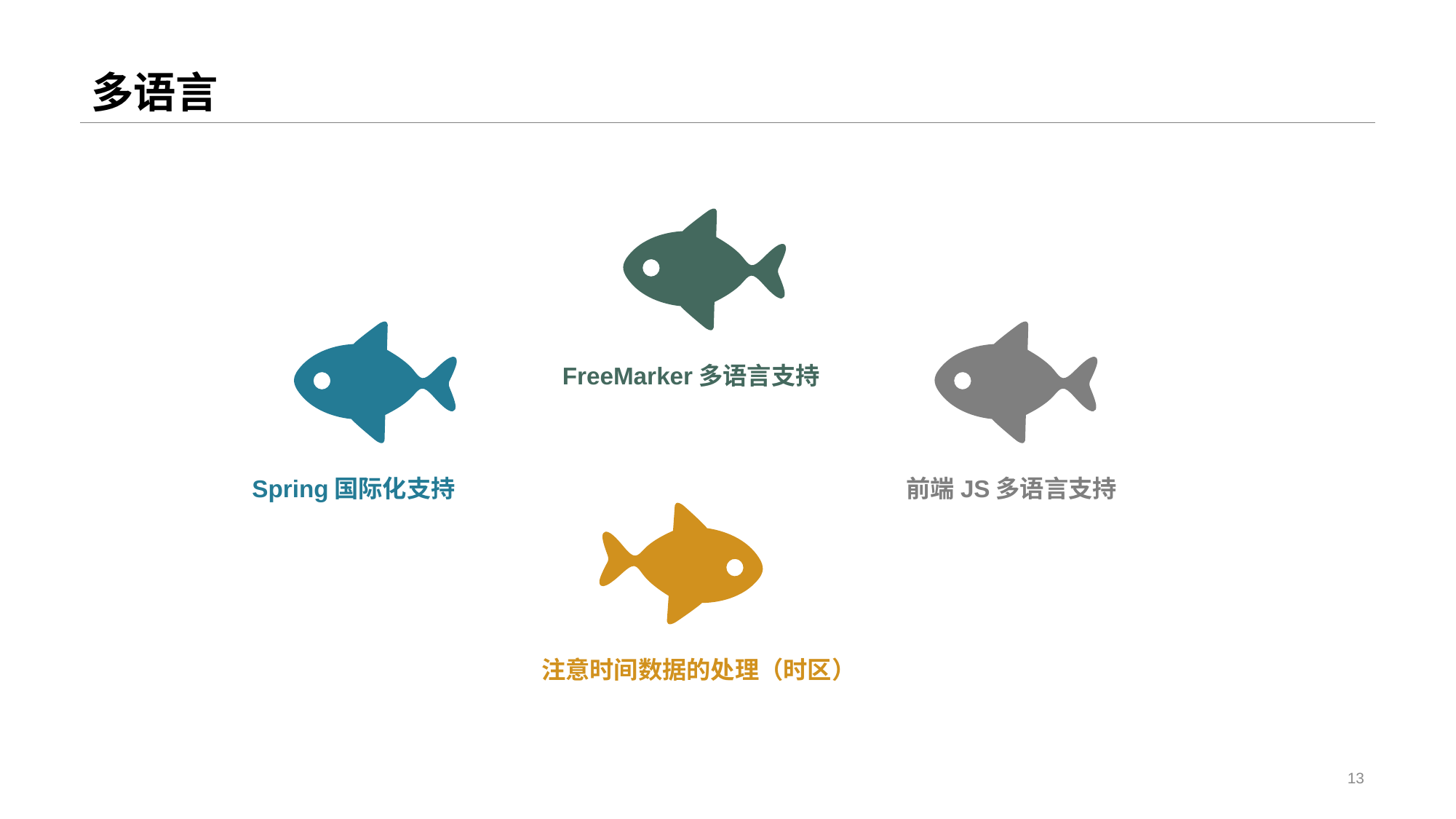

# 多语言

FreeMarker多语言支持

Spring国际化支持

前端JS多语言支持

注意时间数据的处理（时区）
13